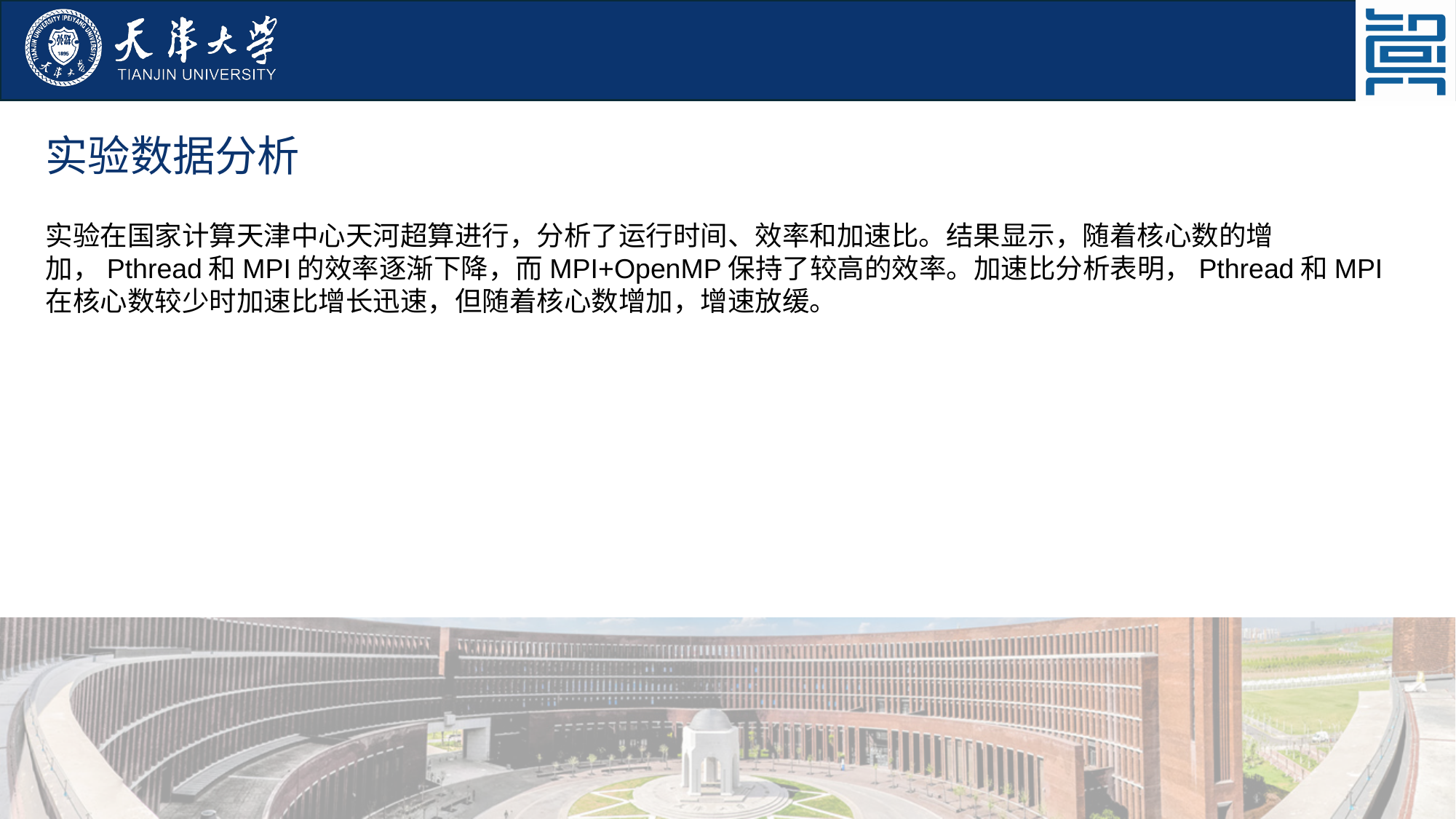

实验数据分析
实验在国家计算天津中心天河超算进行，分析了运行时间、效率和加速比。结果显示，随着核心数的增加，Pthread和MPI的效率逐渐下降，而MPI+OpenMP保持了较高的效率。加速比分析表明，Pthread和MPI在核心数较少时加速比增长迅速，但随着核心数增加，增速放缓。